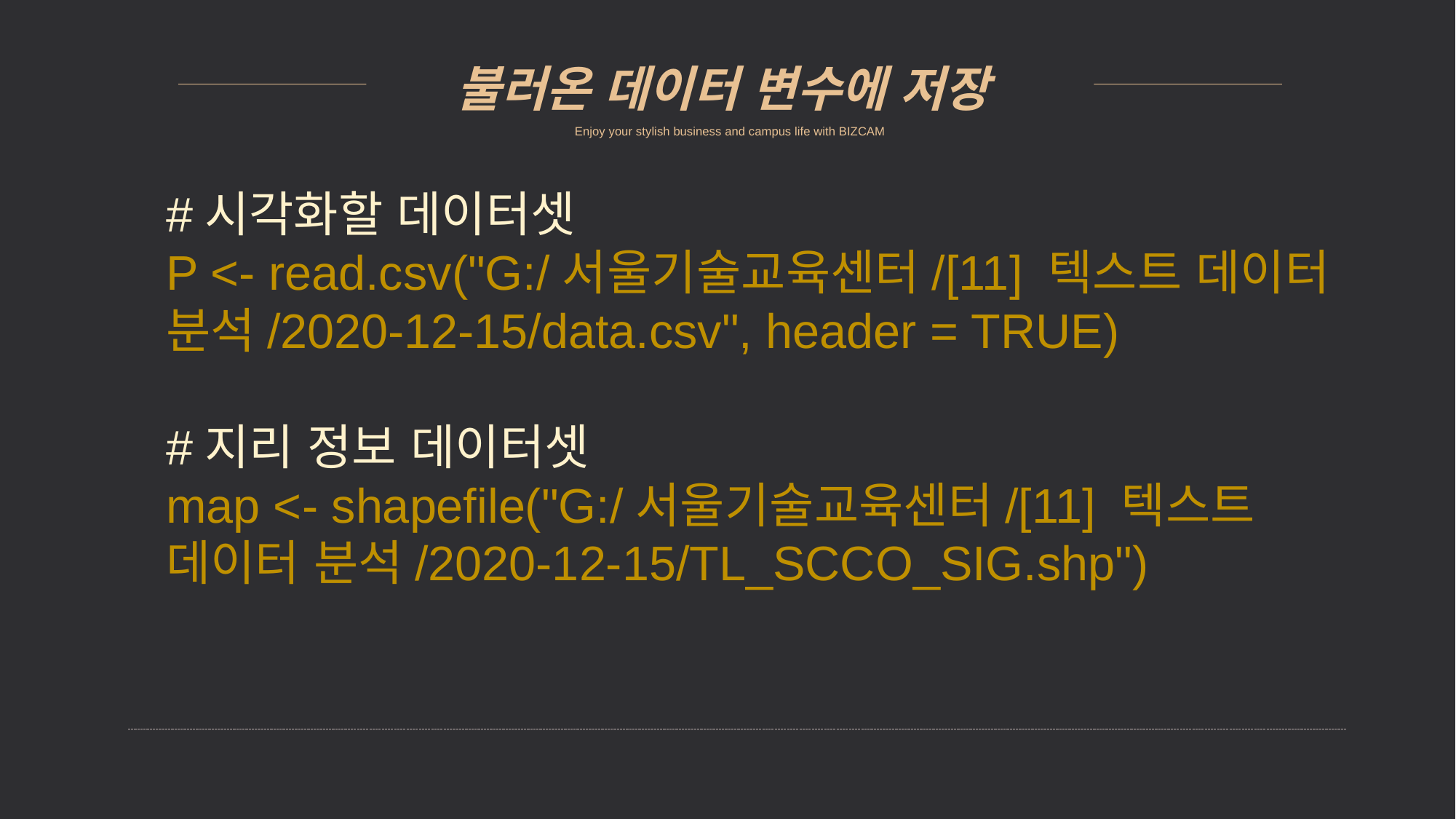

불러온 데이터 변수에 저장
Enjoy your stylish business and campus life with BIZCAM
#시각화할 데이터셋
P <- read.csv("G:/서울기술교육센터/[11] 텍스트 데이터 분석/2020-12-15/data.csv", header = TRUE)

#지리 정보 데이터셋
map <- shapefile("G:/서울기술교육센터/[11] 텍스트 데이터 분석/2020-12-15/TL_SCCO_SIG.shp")